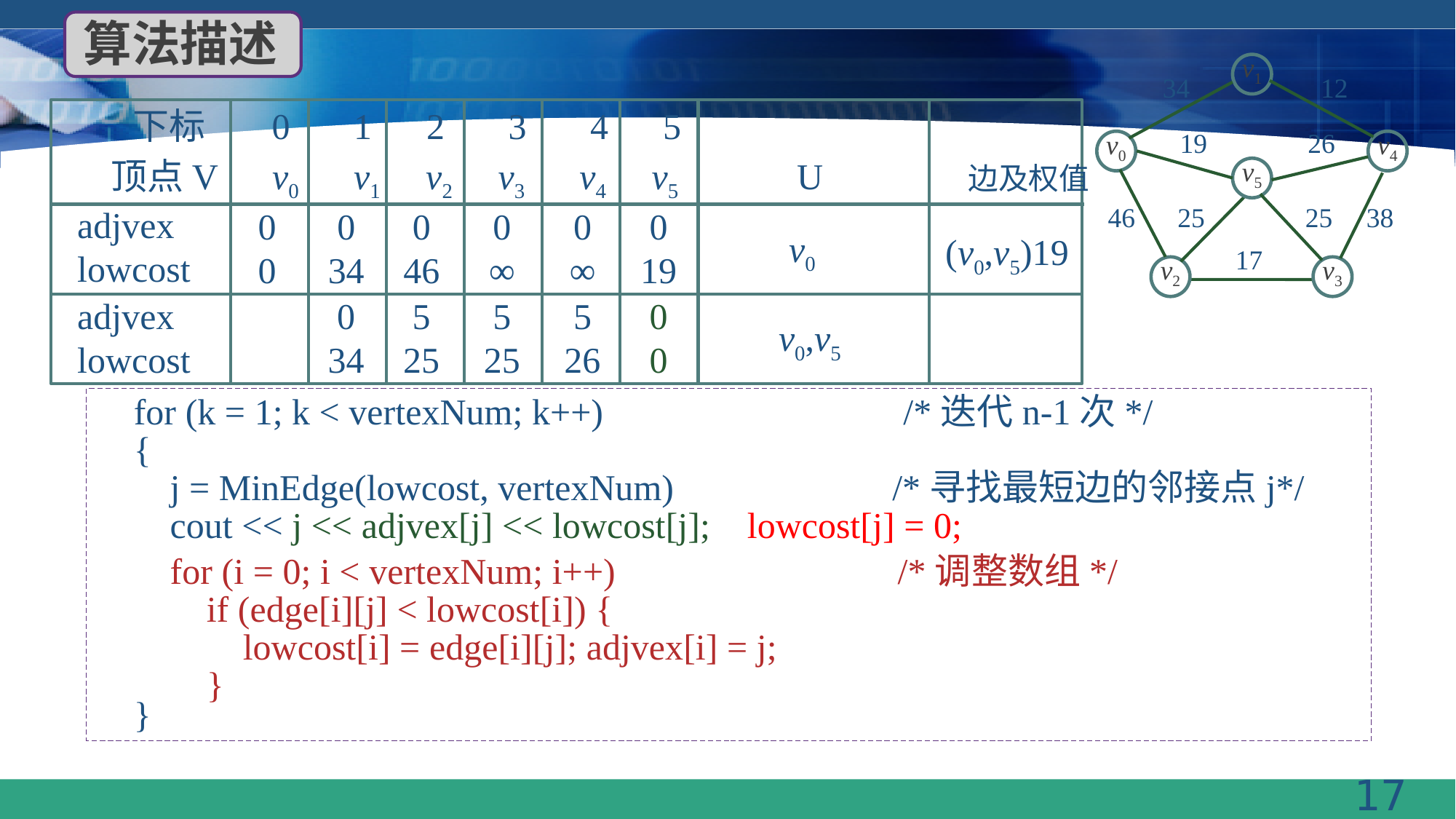

算法描述

#
v1
34
12

19
26
v0
v4

v5

46
25
25
38
17
v2
v3

      下标       0       1      2       3       4      5

   顶点V      v0      v1     v2     v3      v4     v5             U               边及权值
adjvex
lowcost
0
0
0
34
0
46
0
∞
0
∞
0
19
v0
(v0,v5)19
0
34
5
25
5
25
5
26
0
0
adjvex
lowcost
v0,v5
    for (k = 1; k < vertexNum; k++)                                 /*迭代n-1次*/
    {
        j = MinEdge(lowcost, vertexNum)                        /*寻找最短边的邻接点j*/
        cout << j << adjvex[j] << lowcost[j];    lowcost[j] = 0;

    }
        for (i = 0; i < vertexNum; i++)                               /*调整数组*/
            if (edge[i][j] < lowcost[i]) {
                lowcost[i] = edge[i][j]; adjvex[i] = j;
            }